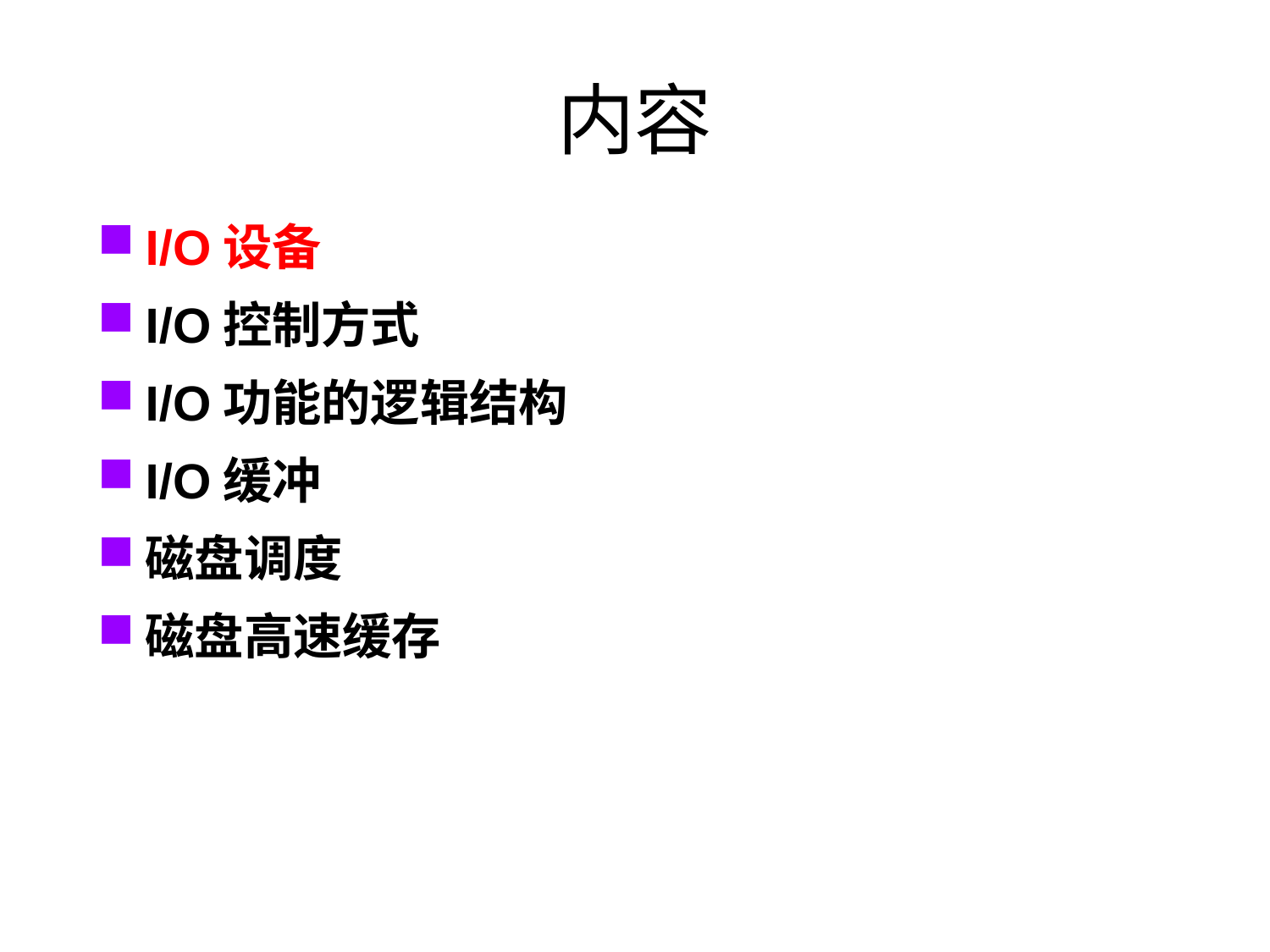

# 内容
I/O设备
I/O控制方式
I/O功能的逻辑结构
I/O缓冲
磁盘调度
磁盘高速缓存